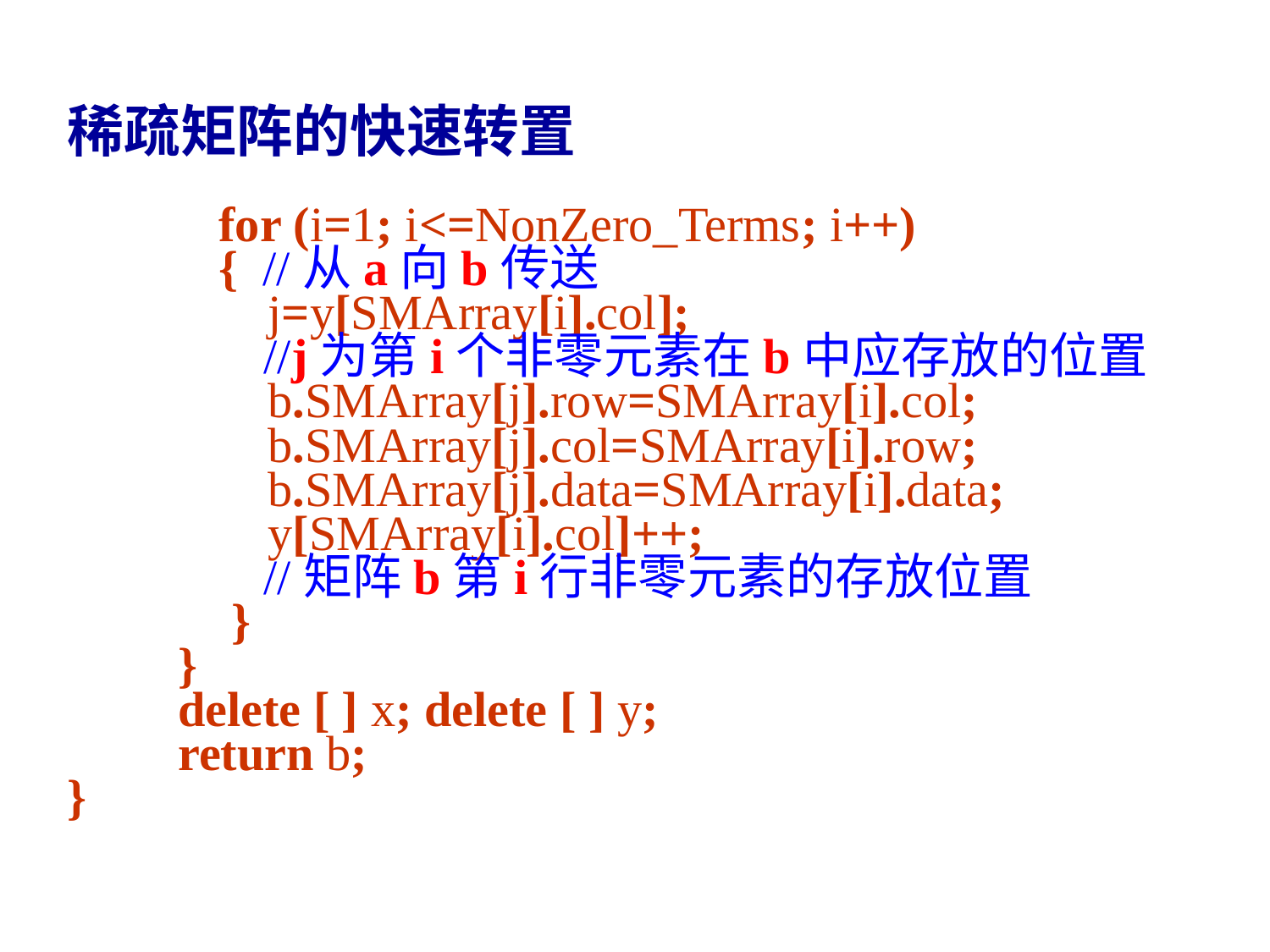

稀疏矩阵的快速转置

	  for (i=1; i<=NonZero_Terms; i++)
	  {  //从a向b传送
	      j=y[SMArray[i].col];
                //j为第i个非零元素在b中应存放的位置
	      b.SMArray[j].row=SMArray[i].col;
	      b.SMArray[j].col=SMArray[i].row;
	      b.SMArray[j].data=SMArray[i].data;
	      y[SMArray[i].col]++;
                //矩阵b第i行非零元素的存放位置
	   }
         }
         delete [ ] x; delete [ ] y;
         return b;
}
46